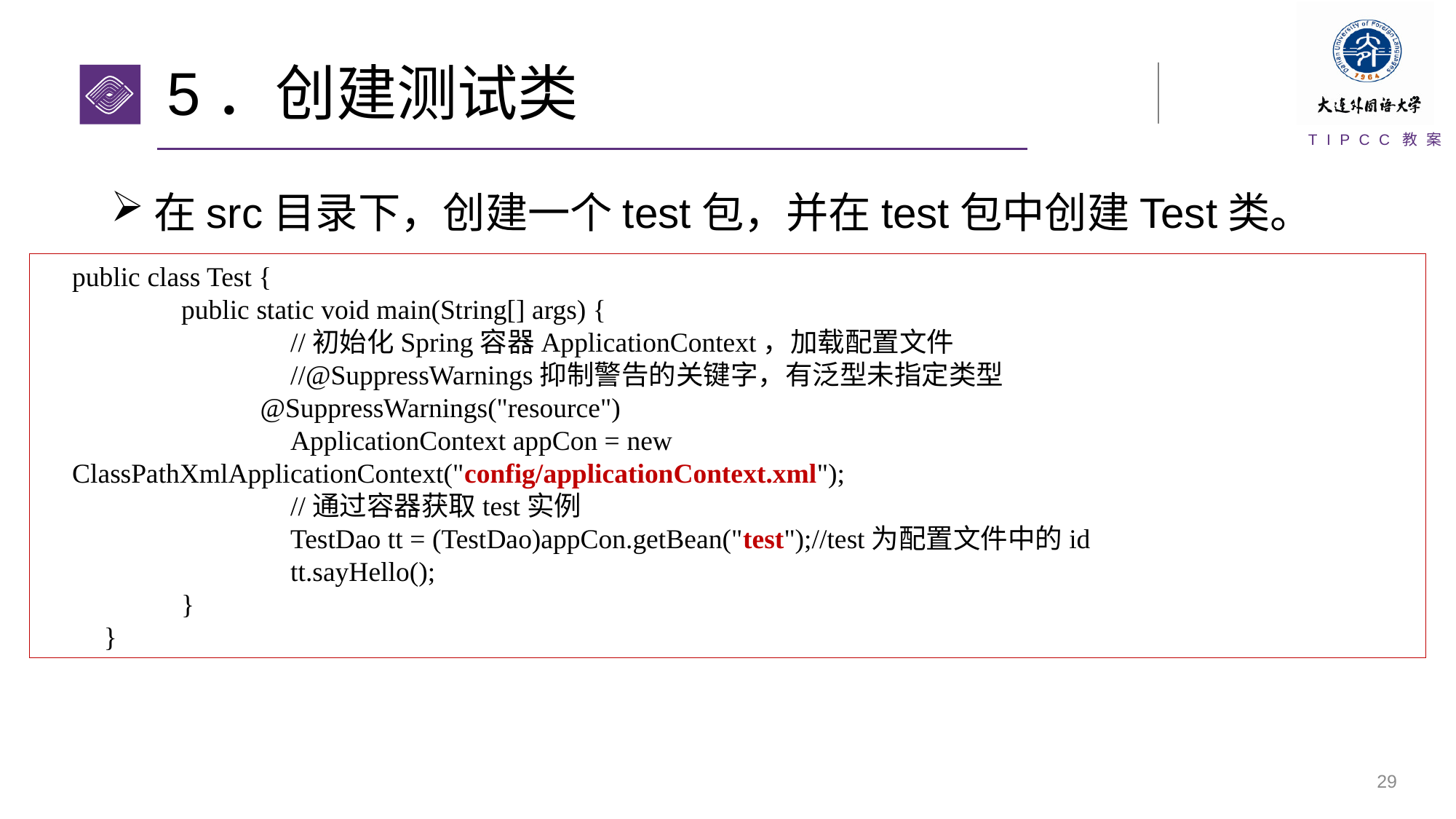

# 5．创建测试类
在src目录下，创建一个test包，并在test包中创建Test类。
public class Test {
	public static void main(String[] args) {
		//初始化Spring容器ApplicationContext，加载配置文件
		//@SuppressWarnings抑制警告的关键字，有泛型未指定类型
                  @SuppressWarnings("resource")
		ApplicationContext appCon = new ClassPathXmlApplicationContext("config/applicationContext.xml");
		//通过容器获取test实例
		TestDao tt = (TestDao)appCon.getBean("test");//test为配置文件中的id
		tt.sayHello();
	}
}
29